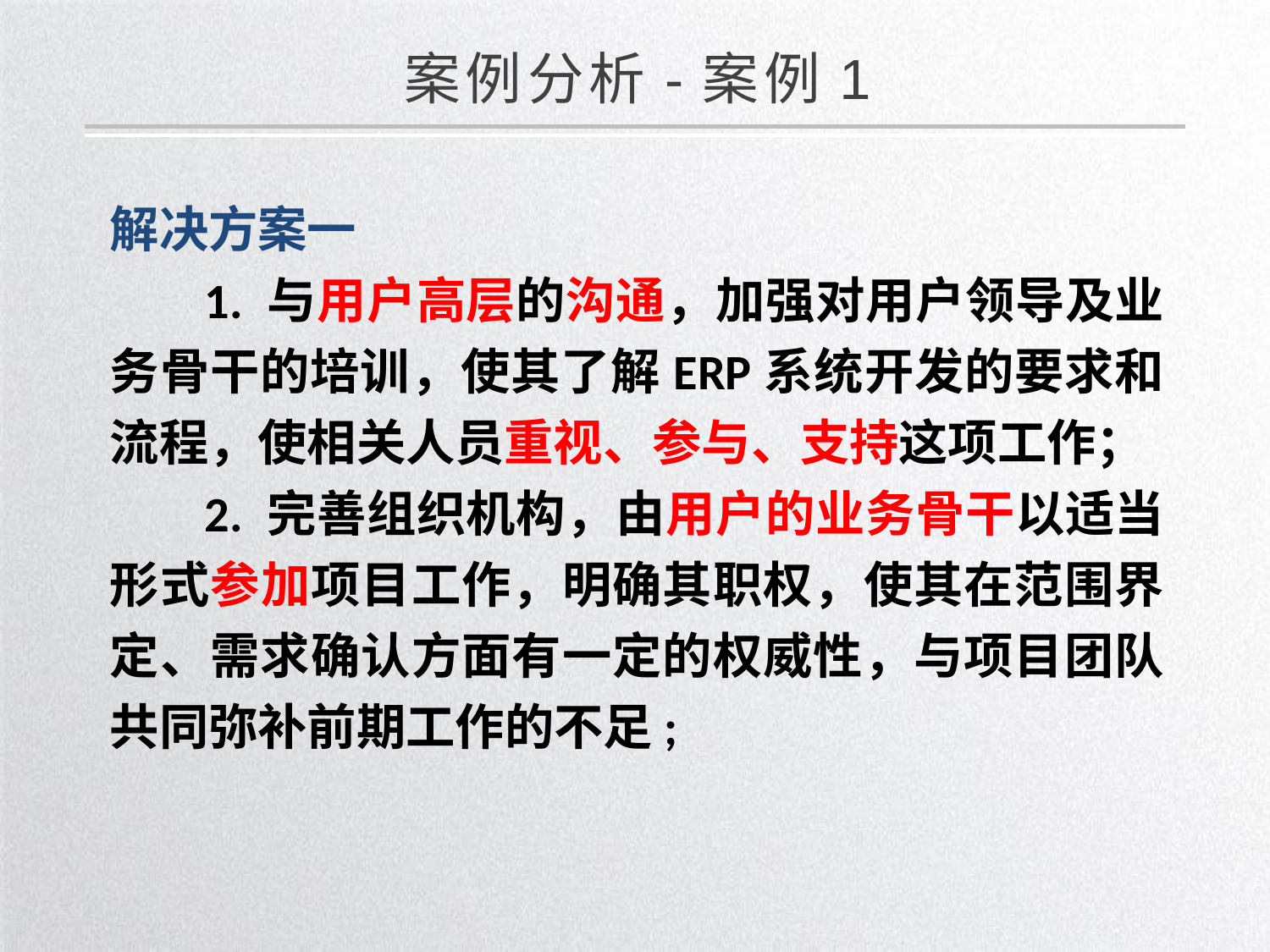

案例分析-案例1
解决方案一
        1. 与用户高层的沟通，加强对用户领导及业务骨干的培训，使其了解ERP系统开发的要求和流程，使相关人员重视、参与、支持这项工作；
        2. 完善组织机构，由用户的业务骨干以适当形式参加项目工作，明确其职权，使其在范围界定、需求确认方面有一定的权威性，与项目团队共同弥补前期工作的不足;